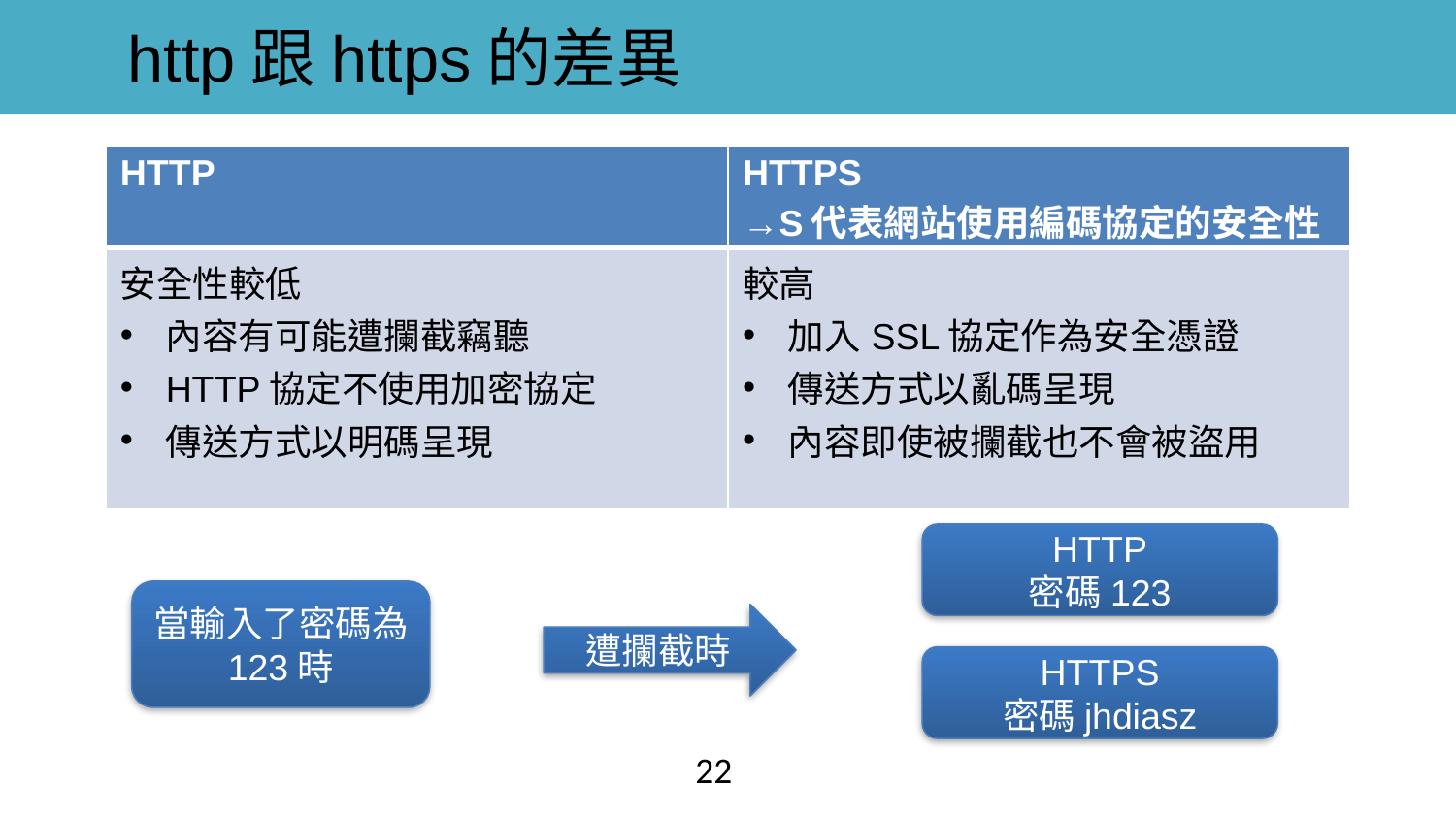

http跟https的差異
| HTTP | HTTPS →S代表網站使用編碼協定的安全性 |
| --- | --- |
| 安全性較低 內容有可能遭攔截竊聽 HTTP協定不使用加密協定 傳送方式以明碼呈現 | 較高 加入SSL協定作為安全憑證 傳送方式以亂碼呈現 內容即使被攔截也不會被盜用 |
HTTP
密碼123
當輸入了密碼為
123時
遭攔截時
HTTPS
密碼jhdiasz
22